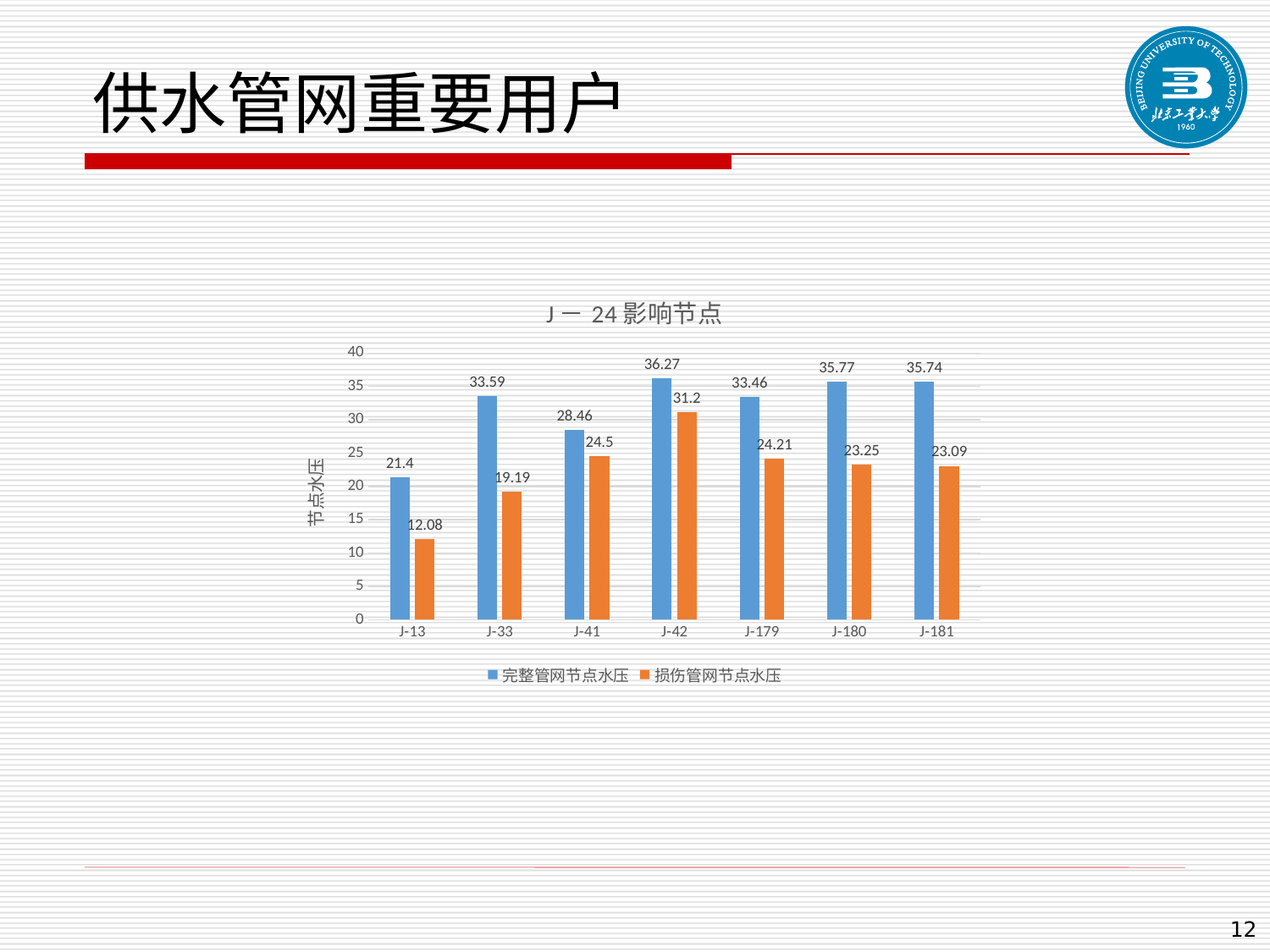

# 供水管网重要用户

### Chart: J－24影响节点

| Category |  |  |
|---|---|---|
| J-13 | 21.4 | 12.08 |
| J-33 | 33.59 | 19.19 |
| J-41 | 28.459999999999997 | 24.5 |
| J-42 | 36.27 | 31.2 |
| J-179 | 33.46 | 24.21 |
| J-180 | 35.77 | 23.25 |
| J-181 | 35.74 | 23.09 |
12